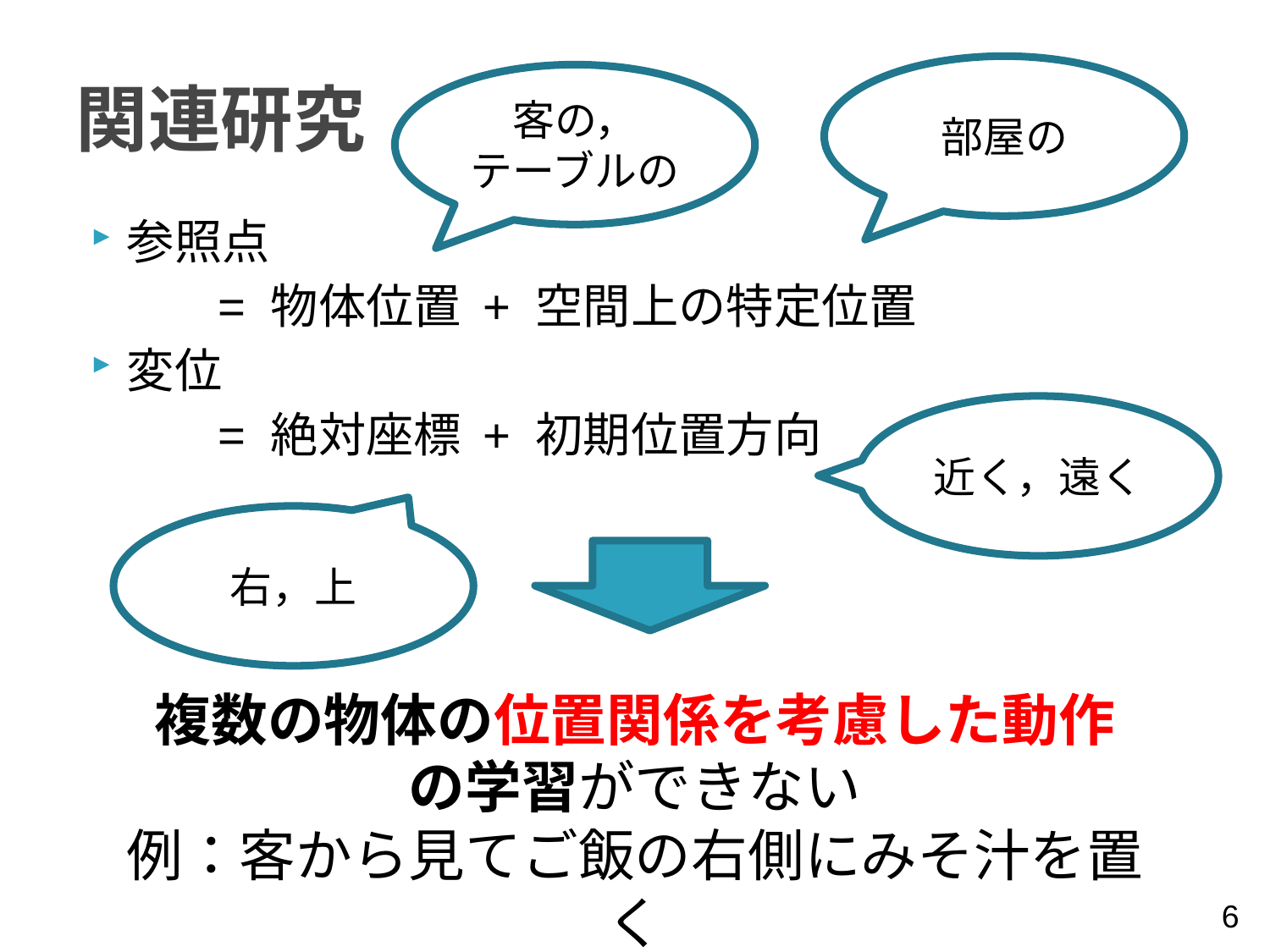

# 関連研究
部屋の
客の，
テーブルの
参照点
	= 物体位置 + 空間上の特定位置
変位
	= 絶対座標 + 初期位置方向

近く，遠く
右，上

複数の物体の位置関係を考慮した動作
の学習ができない
例：客から見てご飯の右側にみそ汁を置く
6